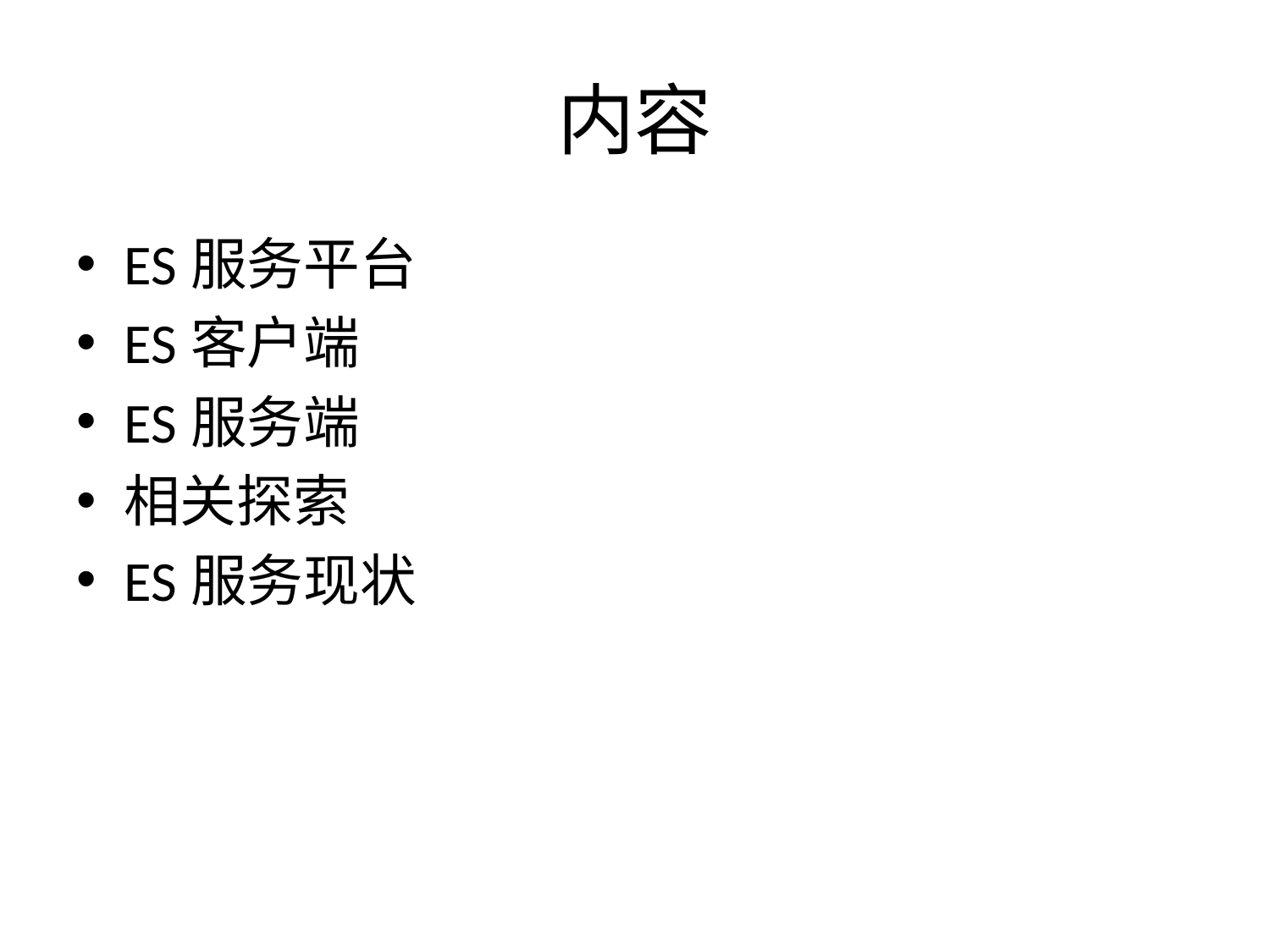

# 内容
ES服务平台
ES客户端
ES服务端
相关探索
ES服务现状